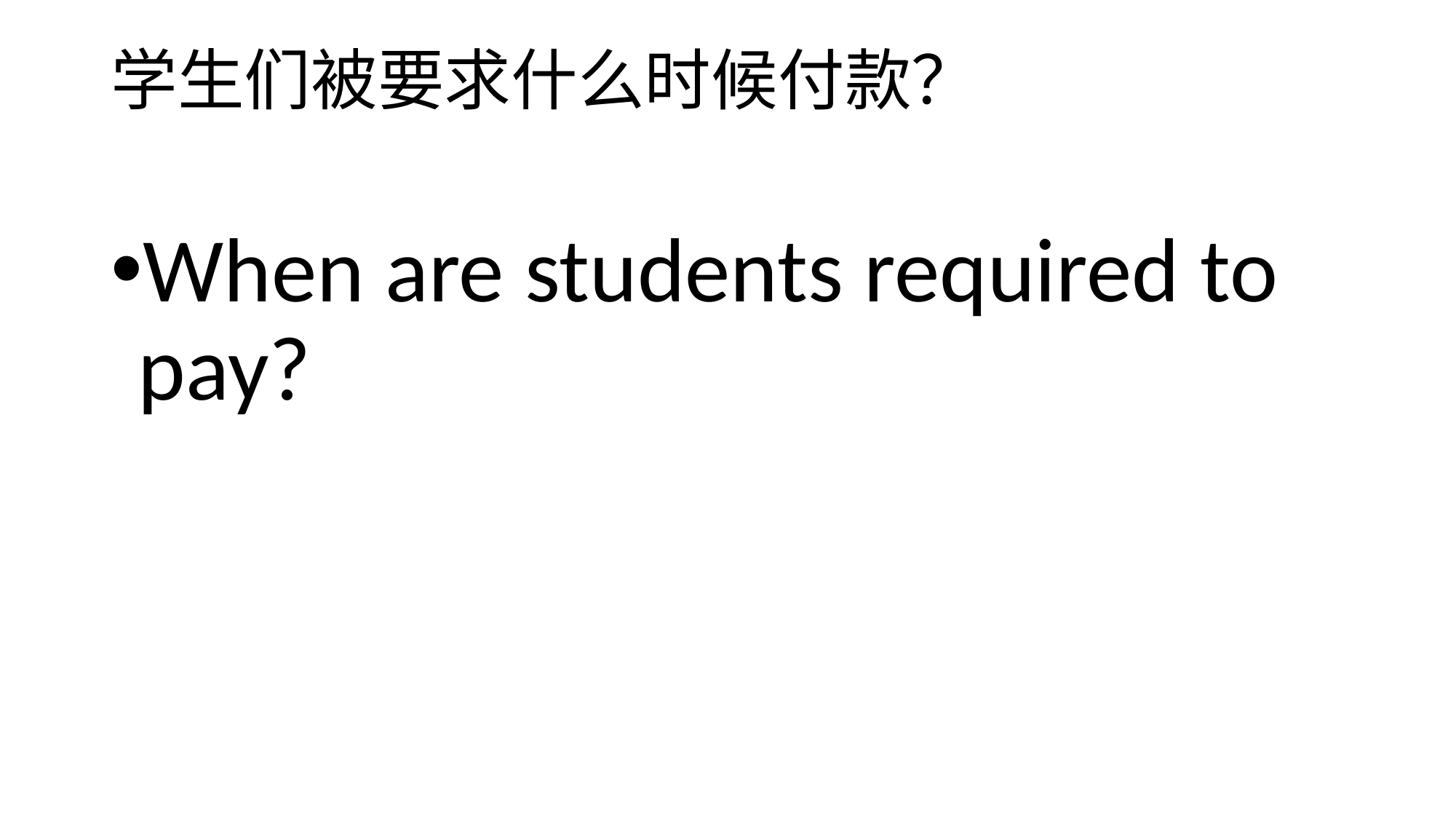

# 学生们被要求什么时候付款？
When are students required to pay?